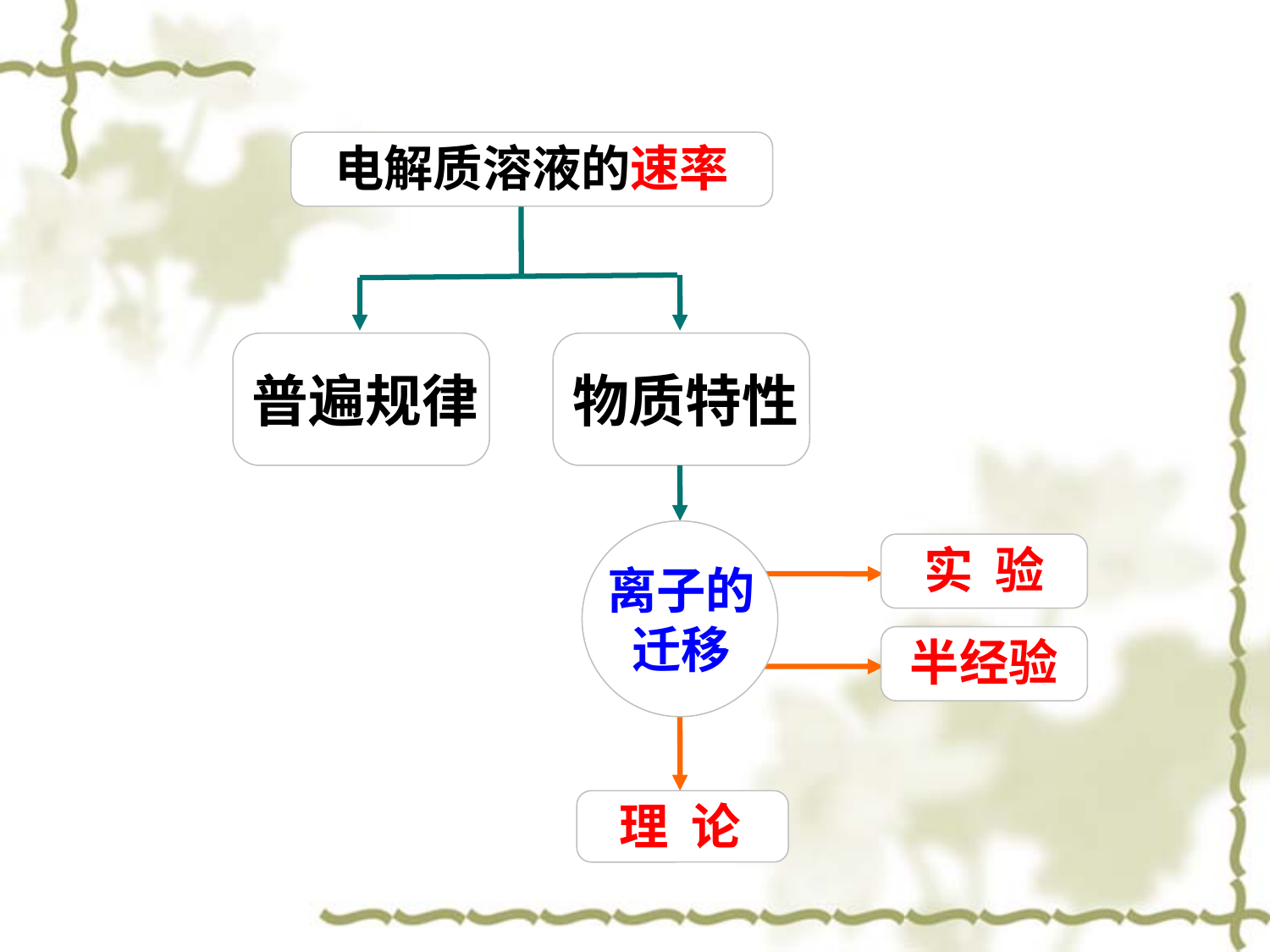

电解质溶液的速率

普遍规律
物质特性

实  验

离子的迁移

半经验

理  论